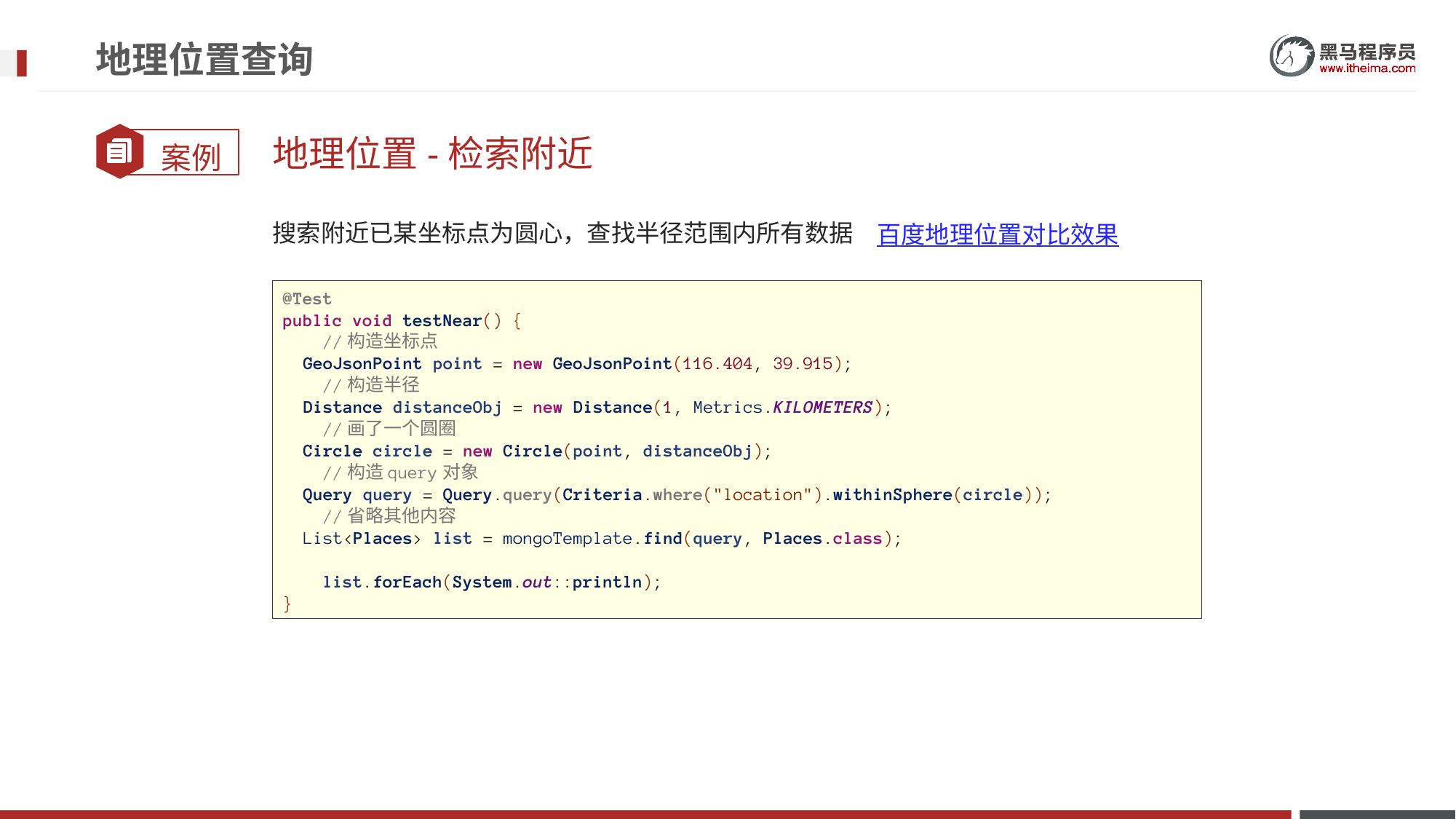

# 地理位置查询
地理位置-检索附近
搜索附近已某坐标点为圆心，查找半径范围内所有数据
百度地理位置对比效果
@Test
public void testNear() {
    //构造坐标点
    GeoJsonPoint point = new GeoJsonPoint(116.404, 39.915);
    //构造半径
    Distance distanceObj = new Distance(1, Metrics.KILOMETERS);
    //画了一个圆圈
    Circle circle = new Circle(point, distanceObj);
    //构造query对象
    Query query = Query.query(Criteria.where("location").withinSphere(circle));
    //省略其他内容
    List<Places> list = mongoTemplate.find(query, Places.class);
    list.forEach(System.out::println);
}